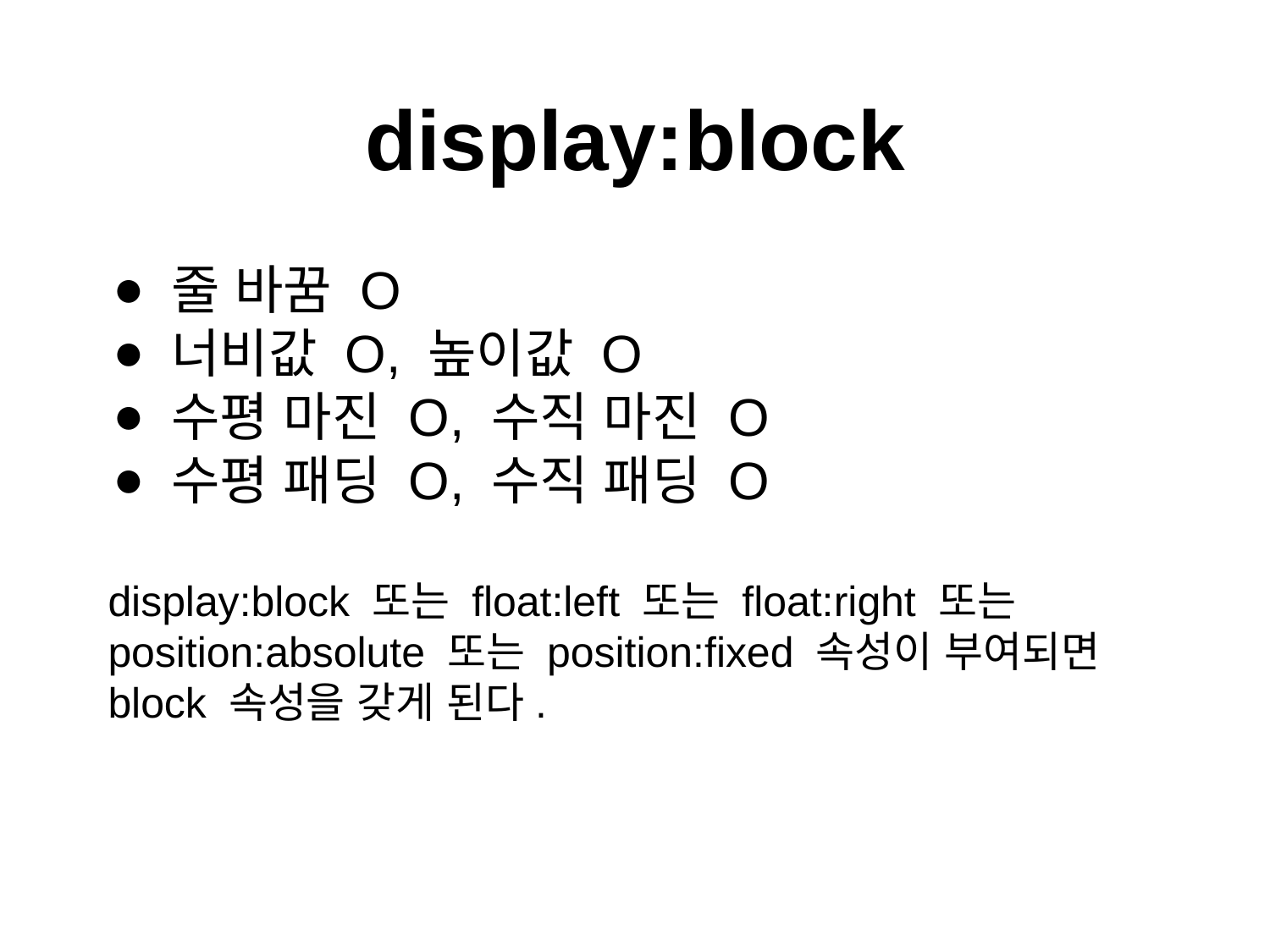

# display:block
줄 바꿈 O
너비값 O, 높이값 O
수평 마진 O, 수직 마진 O
수평 패딩 O, 수직 패딩 O

display:block 또는 float:left 또는 float:right 또는 position:absolute 또는 position:fixed 속성이 부여되면 block 속성을 갖게 된다.